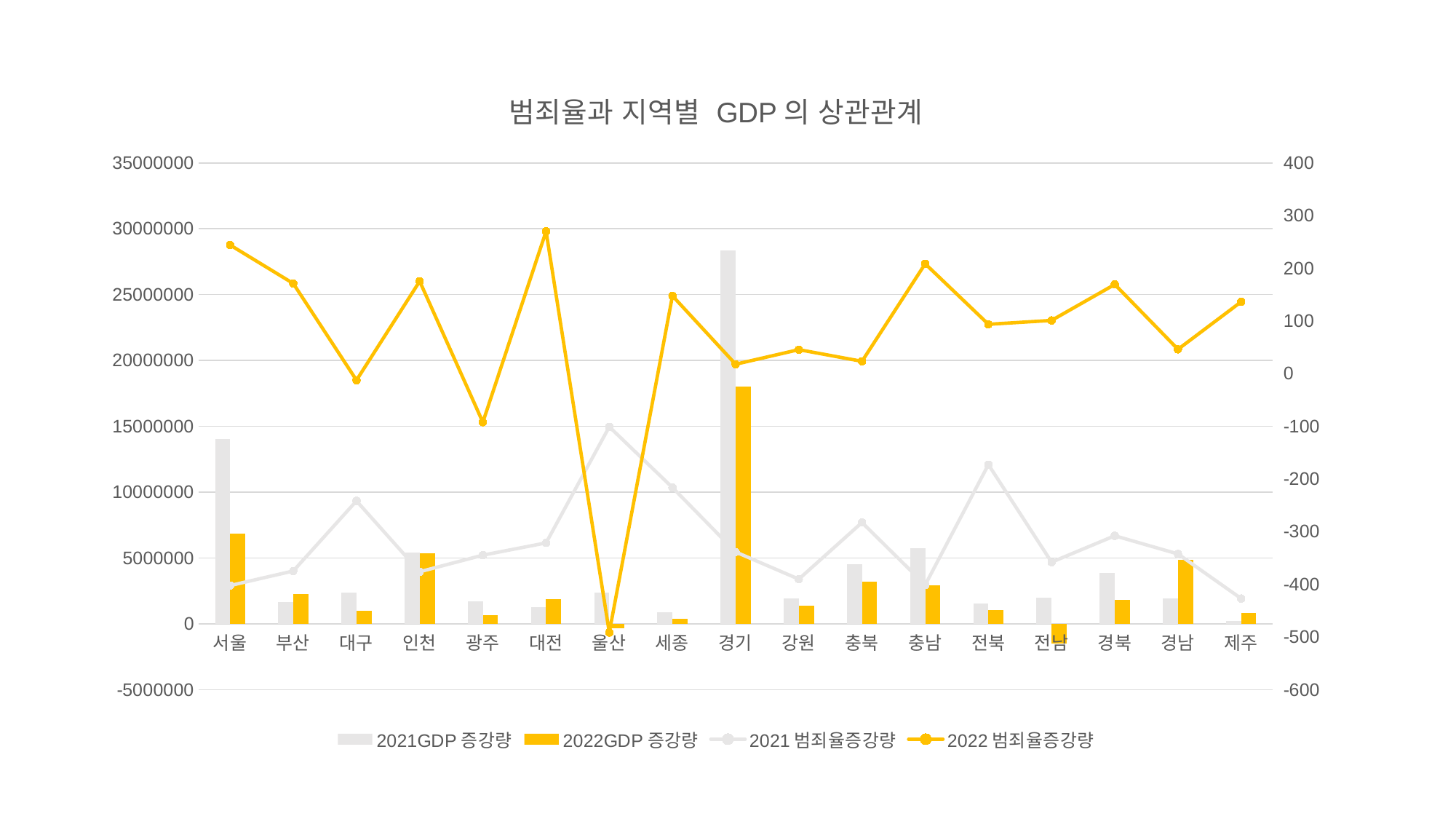

### Chart: 범죄율과 지역별 GDP의 상관관계

| Category | 2021GDP증강량 | 2022GDP증강량 | 2021범죄율증강량 | 2022범죄율증강량 |
|---|---|---|---|---|
| 서울 | 14040265.0 | 6858201.0 | -402.3 | 244.1 |
| 부산 | 1666616.0 | 2254436.0 | -374.6 | 171.1 |
| 대구 | 2348885.0 | 978895.0 | -241.6 | -12.5 |
| 인천 | 5418360.0 | 5386740.0 | -376.1 | 175.3 |
| 광주 | 1726495.0 | 682460.0 | -344.6 | -92.3 |
| 대전 | 1291846.0 | 1895339.0 | -321.3 | 270.2 |
| 울산 | 2386843.0 | -319043.0 | -100.9 | -491.4 |
| 세종 | 861409.0 | 407037.0 | -216.2 | 147.7 |
| 경기 | 28336011.0 | 17999526.0 | -338.5 | 17.9 |
| 강원 | 1952195.0 | 1398007.0 | -390.1 | 45.5 |
| 충북 | 4522144.0 | 3181391.0 | -282.6 | 23.4 |
| 충남 | 5725169.0 | 2914172.0 | -401.0 | 208.5 |
| 전북 | 1520131.0 | 1042046.0 | -172.7 | 93.7 |
| 전남 | 1993293.0 | -1490445.0 | -357.9 | 101.0 |
| 경북 | 3854104.0 | 1833407.0 | -307.8 | 169.3 |
| 경남 | 1959249.0 | 4880638.0 | -342.3 | 46.2 |
| 제주 | 215531.0 | 830154.0 | -426.9 | 136.3 |